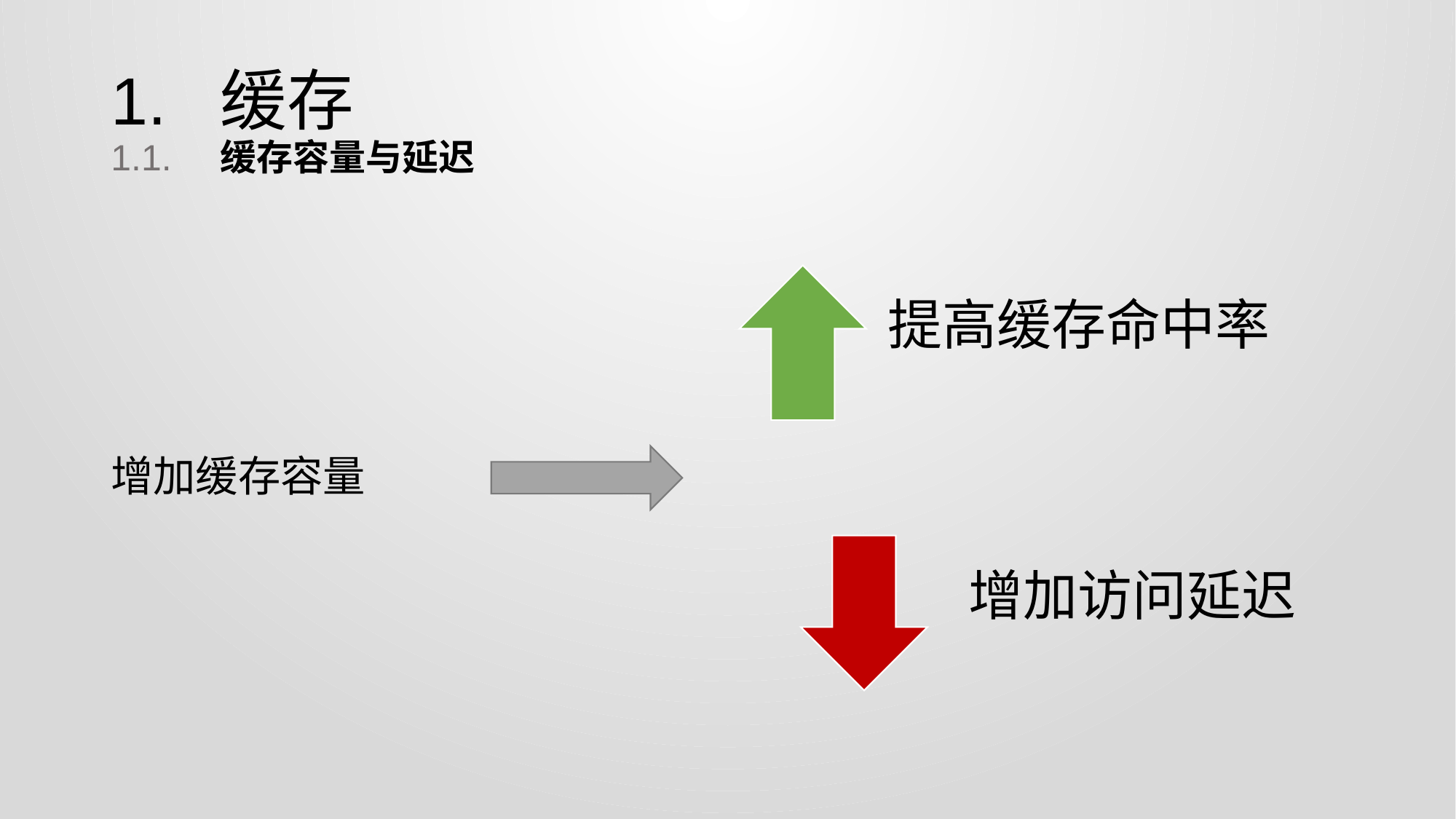

# 1.	缓存 1.1.	缓存容量与延迟
增加缓存容量
提高缓存命中率
增加访问延迟